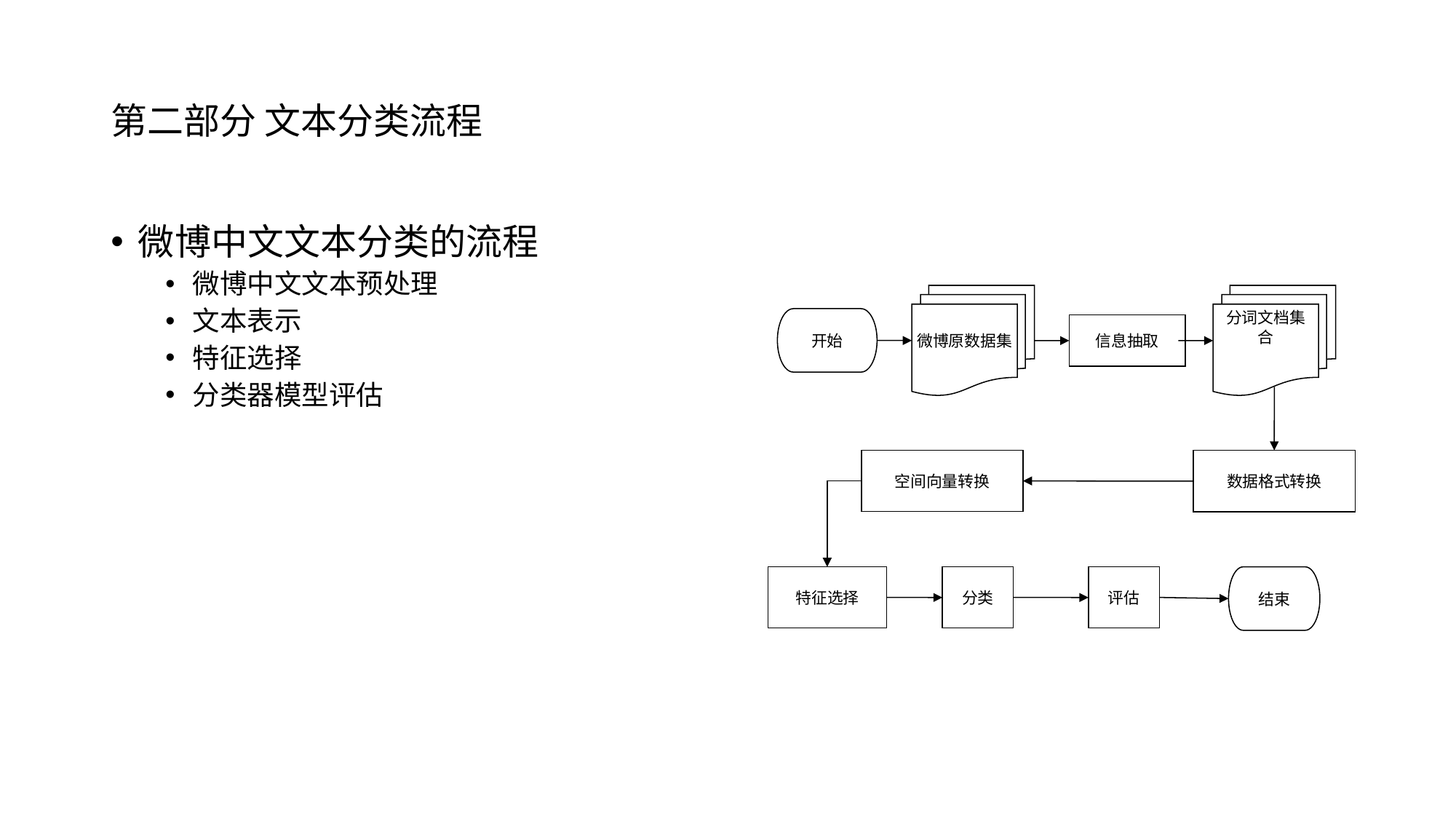

# 第二部分 文本分类流程
微博中文文本分类的流程
微博中文文本预处理
文本表示
特征选择
分类器模型评估

微博原数据集

分词文档集合

开始
信息抽取
空间向量转换
数据格式转换
特征选择
分类
评估
结束